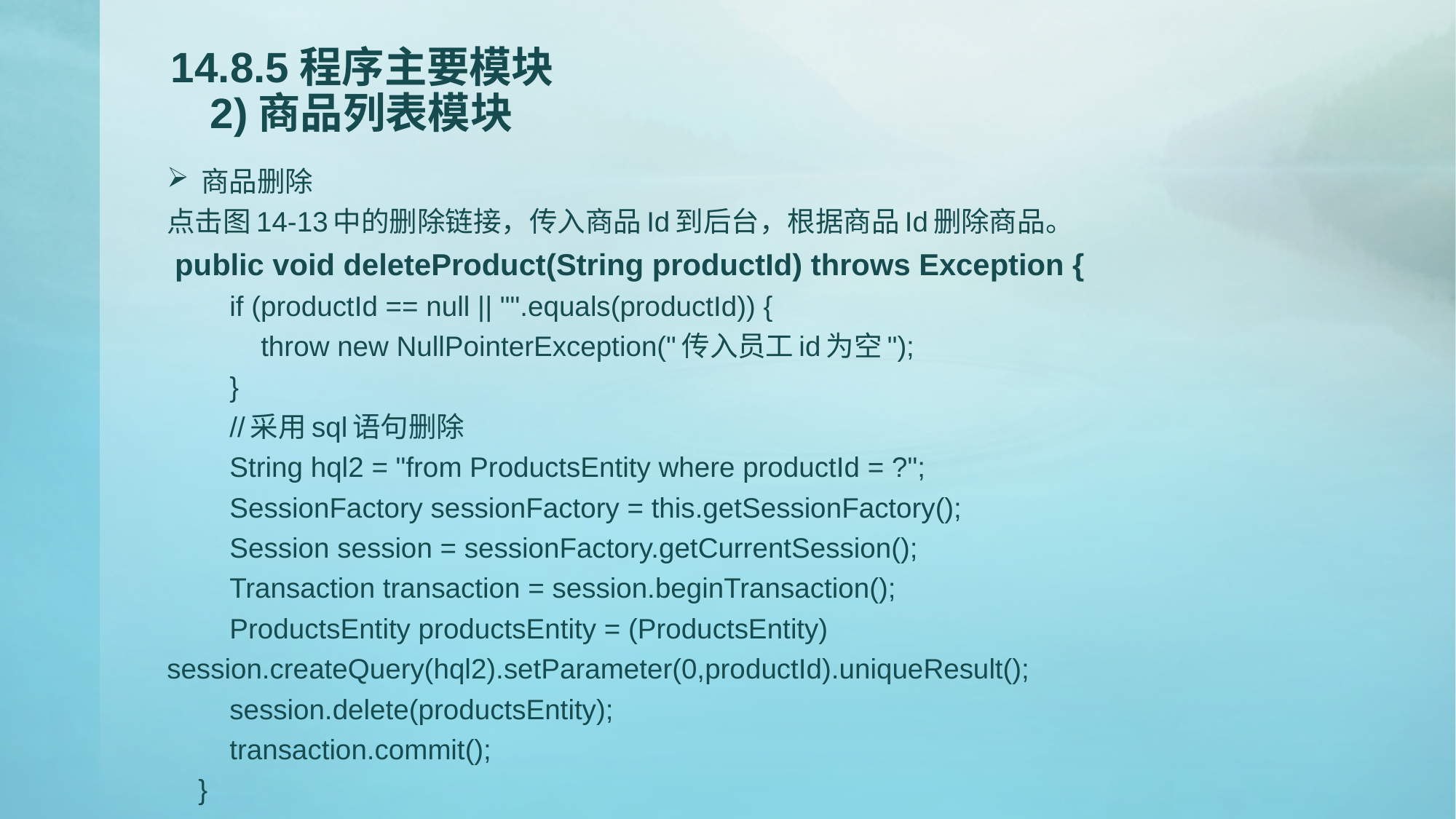

# 14.8.5程序主要模块 2)商品列表模块
商品删除
点击图14-13中的删除链接，传入商品Id到后台，根据商品Id删除商品。
 public void deleteProduct(String productId) throws Exception {
        if (productId == null || "".equals(productId)) {
            throw new NullPointerException("传入员工id为空");
        }
        //采用sql语句删除
        String hql2 = "from ProductsEntity where productId = ?";
        SessionFactory sessionFactory = this.getSessionFactory();
        Session session = sessionFactory.getCurrentSession();
        Transaction transaction = session.beginTransaction();
        ProductsEntity productsEntity = (ProductsEntity) session.createQuery(hql2).setParameter(0,productId).uniqueResult();
        session.delete(productsEntity);
        transaction.commit();
    }